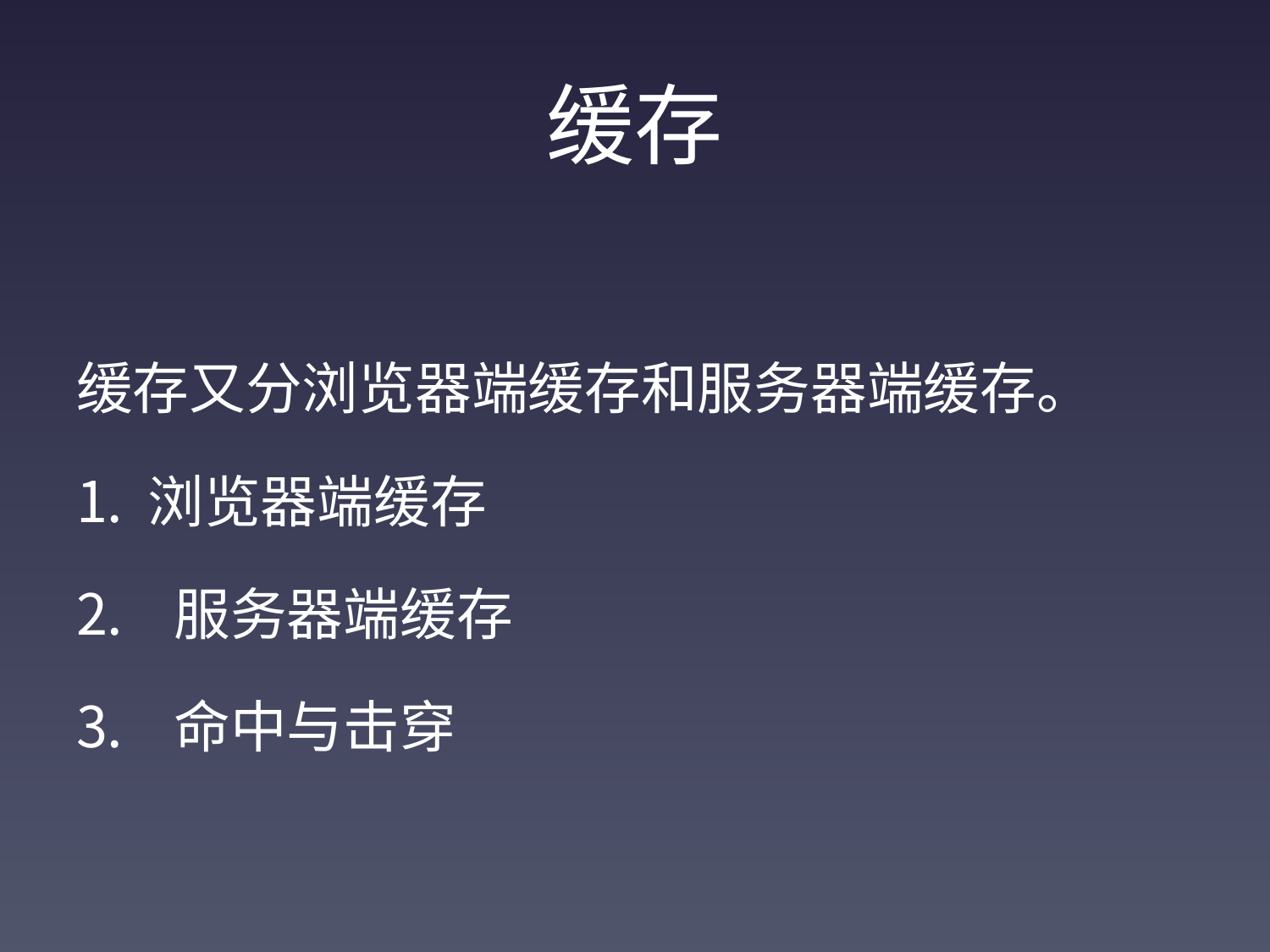

# 缓存
缓存又分浏览器端缓存和服务器端缓存。
浏览器端缓存
 服务器端缓存
 命中与击穿